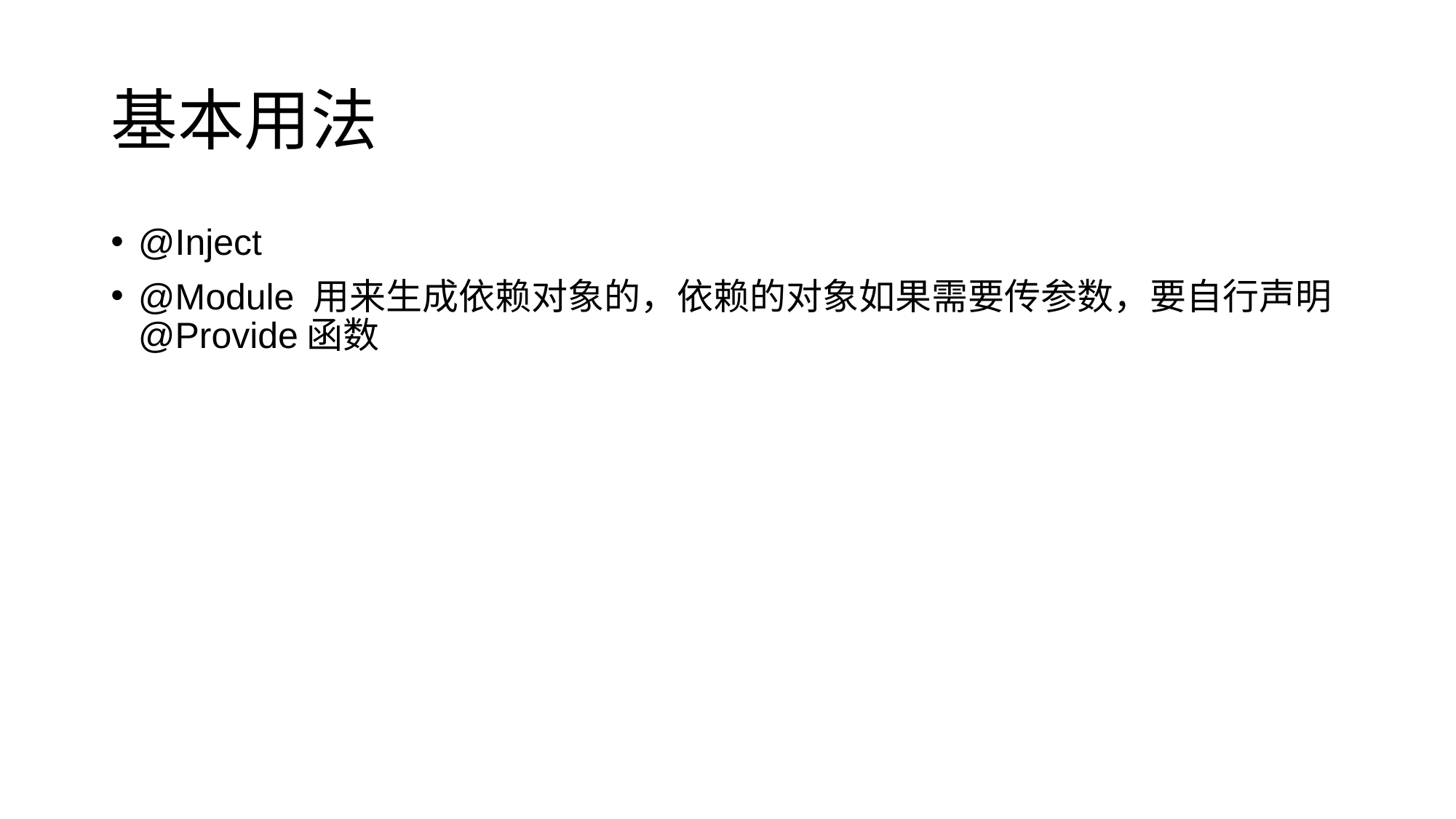

# 基本用法
@Inject
@Module 用来生成依赖对象的，依赖的对象如果需要传参数，要自行声明@Provide函数